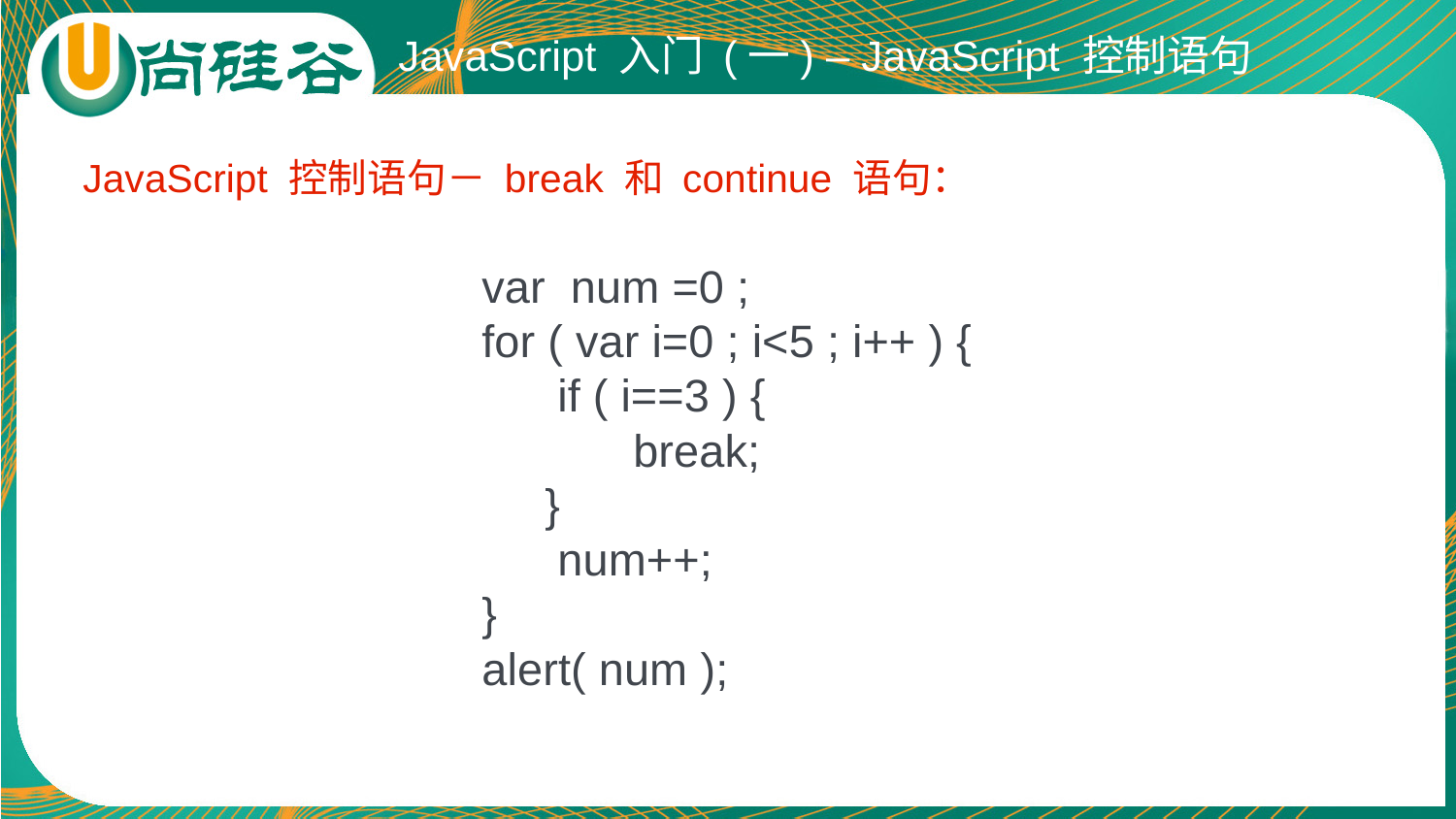

# JavaScript 入门 (一) – JavaScript 控制语句
JavaScript 控制语句－ break 和 continue 语句：
var  num =0 ;
for ( var i=0 ; i<5 ; i++ ) {
      if ( i==3 ) {
            break;
     }
      num++;
}
alert( num );